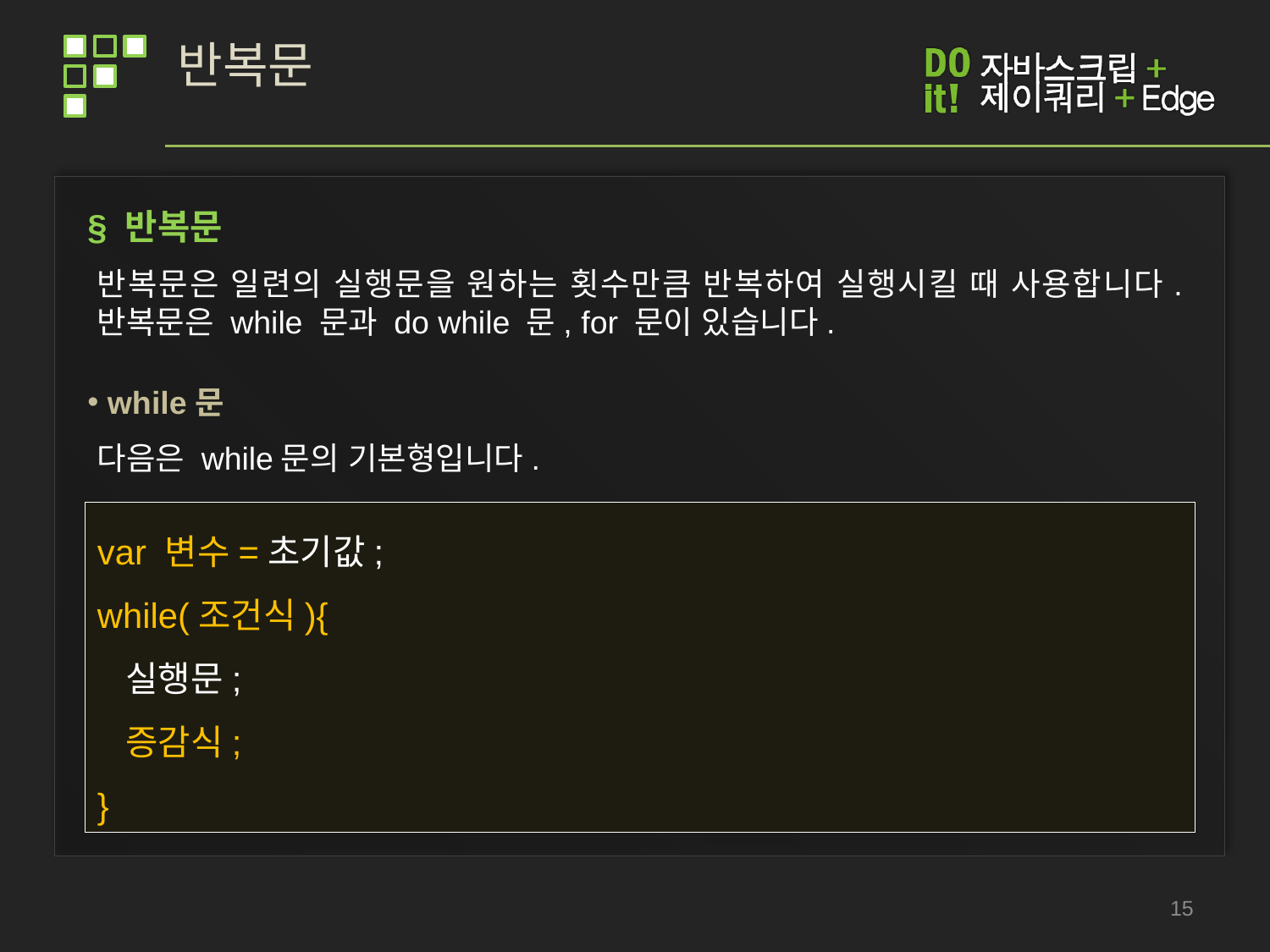

# 반복문
§ 반복문
반복문은 일련의 실행문을 원하는 횟수만큼 반복하여 실행시킬 때 사용합니다. 반복문은 while 문과 do while 문, for 문이 있습니다.
 while문
다음은 while문의 기본형입니다.
var 변수=초기값;
while(조건식){
  실행문;
  증감식;
}
15